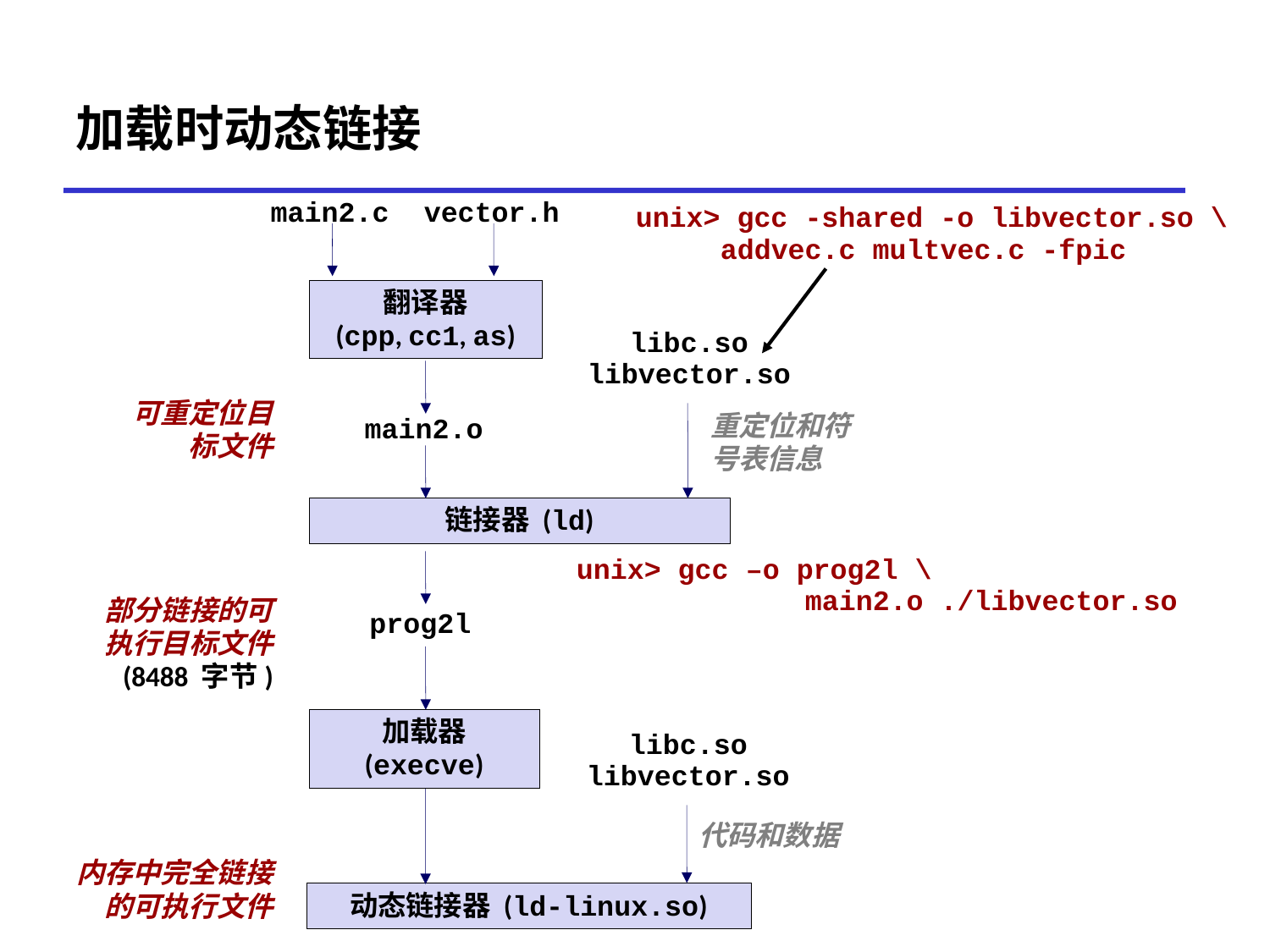

# 加载时动态链接
main2.c
vector.h
unix> gcc -shared -o libvector.so \
     addvec.c multvec.c -fpic

翻译器
(cpp, cc1, as)
libc.so
libvector.so

可重定位目标文件

重定位和符号表信息
main2.o

链接器 (ld)
unix> gcc –o prog2l \
	      main2.o ./libvector.so

部分链接的可执行目标文件
(8488 字节)
prog2l

加载器
(execve)
libc.so
libvector.so

代码和数据
内存中完全链接的可执行文件
动态链接器 (ld-linux.so)